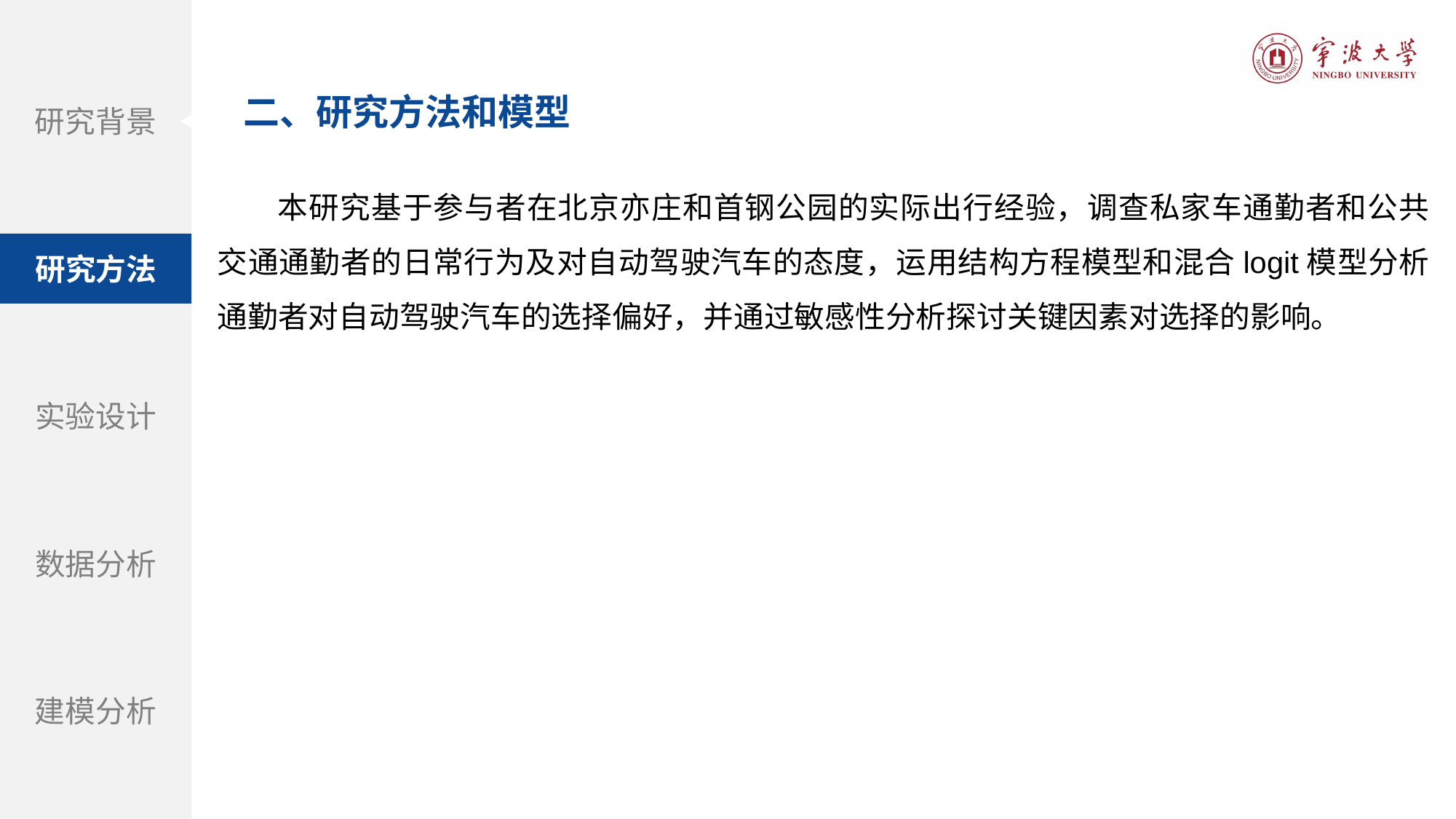

二、研究方法和模型
研究背景

研究方法
实验设计
数据分析
建模分析
本研究基于参与者在北京亦庄和首钢公园的实际出行经验，调查私家车通勤者和公共交通通勤者的日常行为及对自动驾驶汽车的态度，运用结构方程模型和混合logit模型分析通勤者对自动驾驶汽车的选择偏好，并通过敏感性分析探讨关键因素对选择的影响。
题目：自动驾驶汽车和街道设计：使用虚拟现实实验探索中央分隔带在提高行人过街安全性方面的作用
期刊：Accident Analysis and Prevention